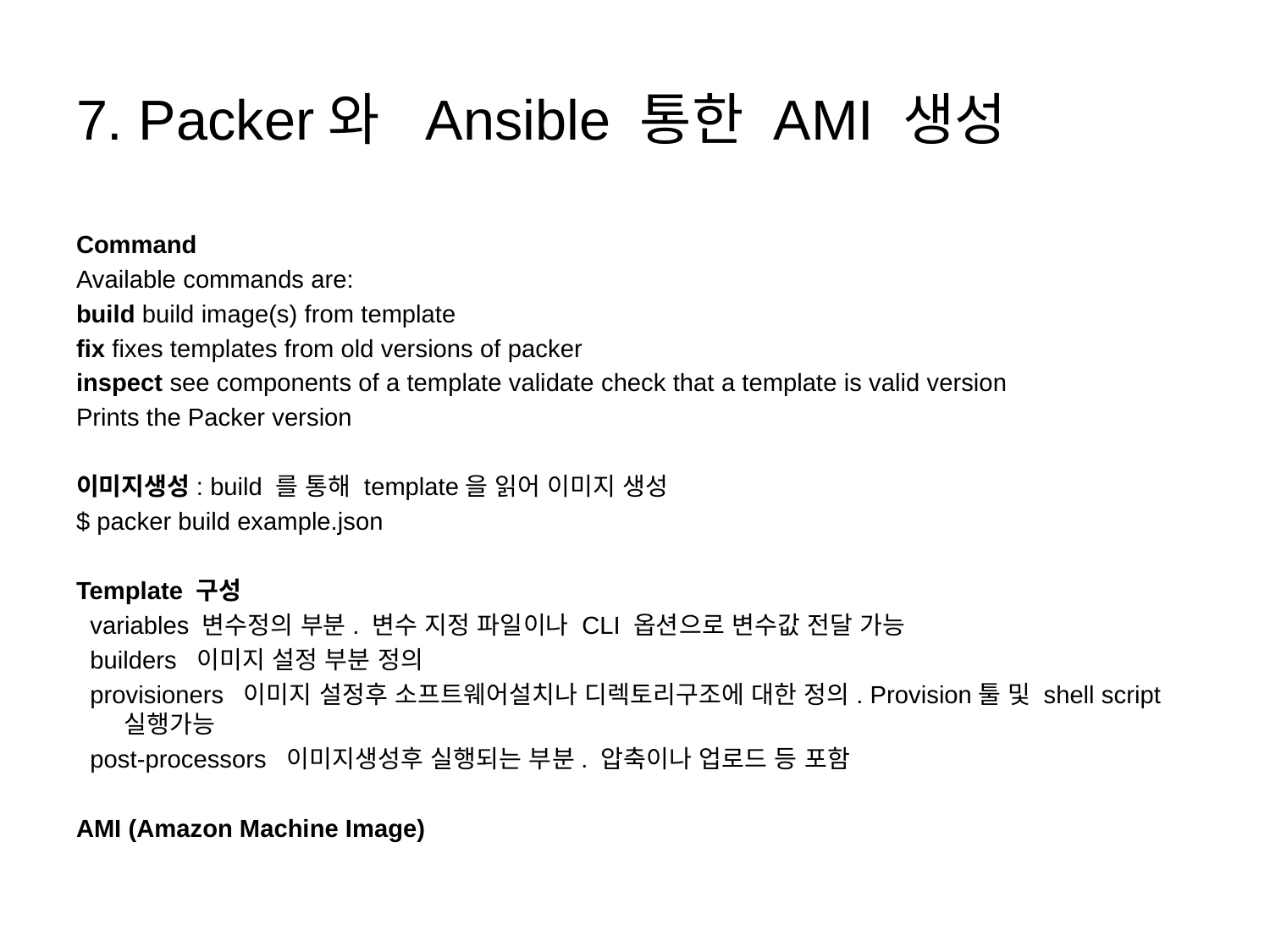

# 7. Packer와  Ansible 통한 AMI 생성
Command
Available commands are:
build build image(s) from template
fix fixes templates from old versions of packer
inspect see components of a template validate check that a template is valid version
Prints the Packer version

이미지생성: build 를 통해 template을 읽어 이미지 생성
$ packer build example.json

Template 구성
  variables 변수정의 부분. 변수 지정 파일이나 CLI 옵션으로 변수값 전달 가능
  builders  이미지 설정 부분 정의
  provisioners  이미지 설정후 소프트웨어설치나 디렉토리구조에 대한 정의. Provision툴 및 shell script  실행가능
  post-processors  이미지생성후 실행되는 부분. 압축이나 업로드 등 포함

AMI (Amazon Machine Image)